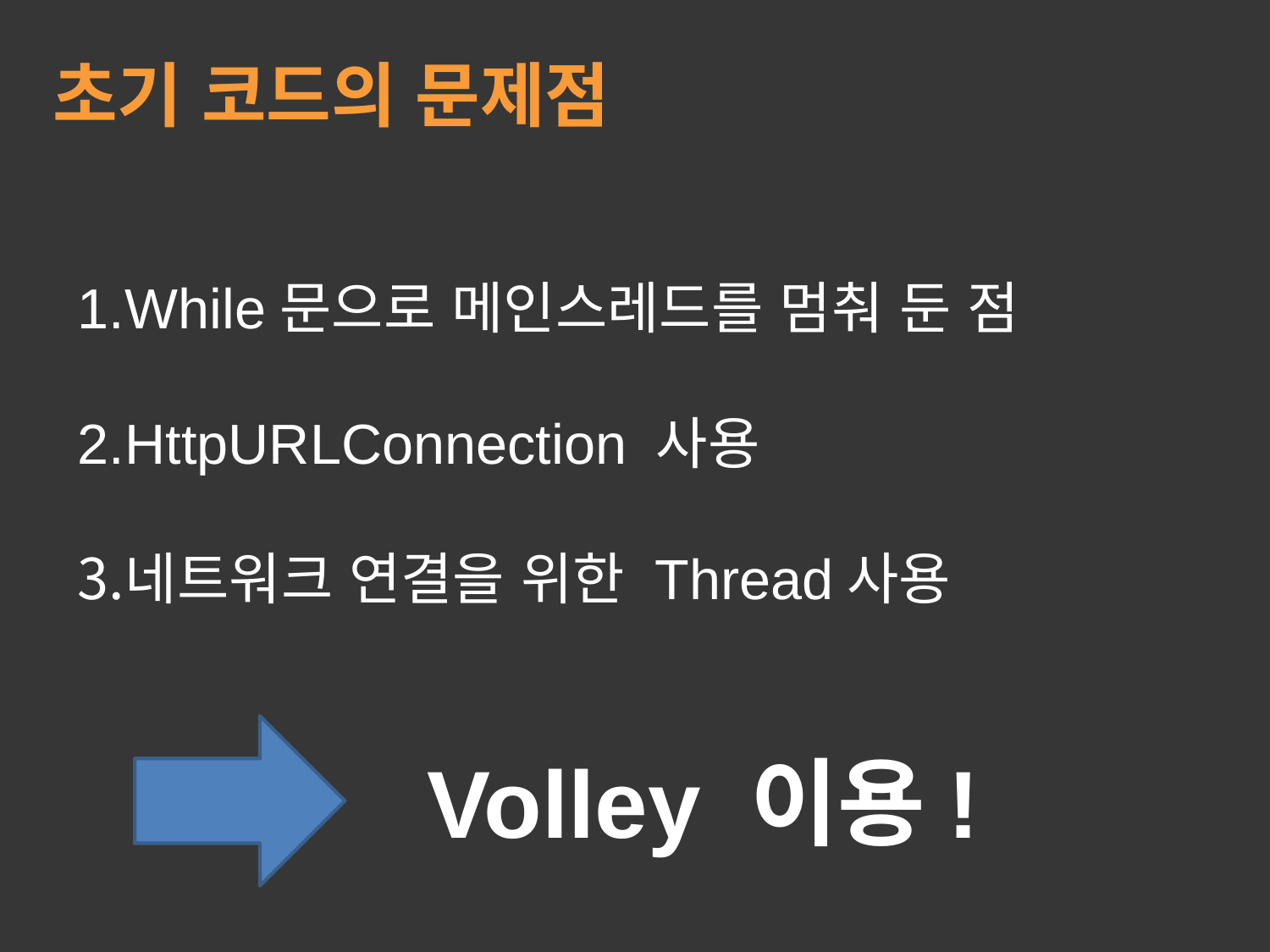

초기 코드의 문제점
While문으로 메인스레드를 멈춰 둔 점

HttpURLConnection 사용

네트워크 연결을 위한 Thread사용

Volley 이용!